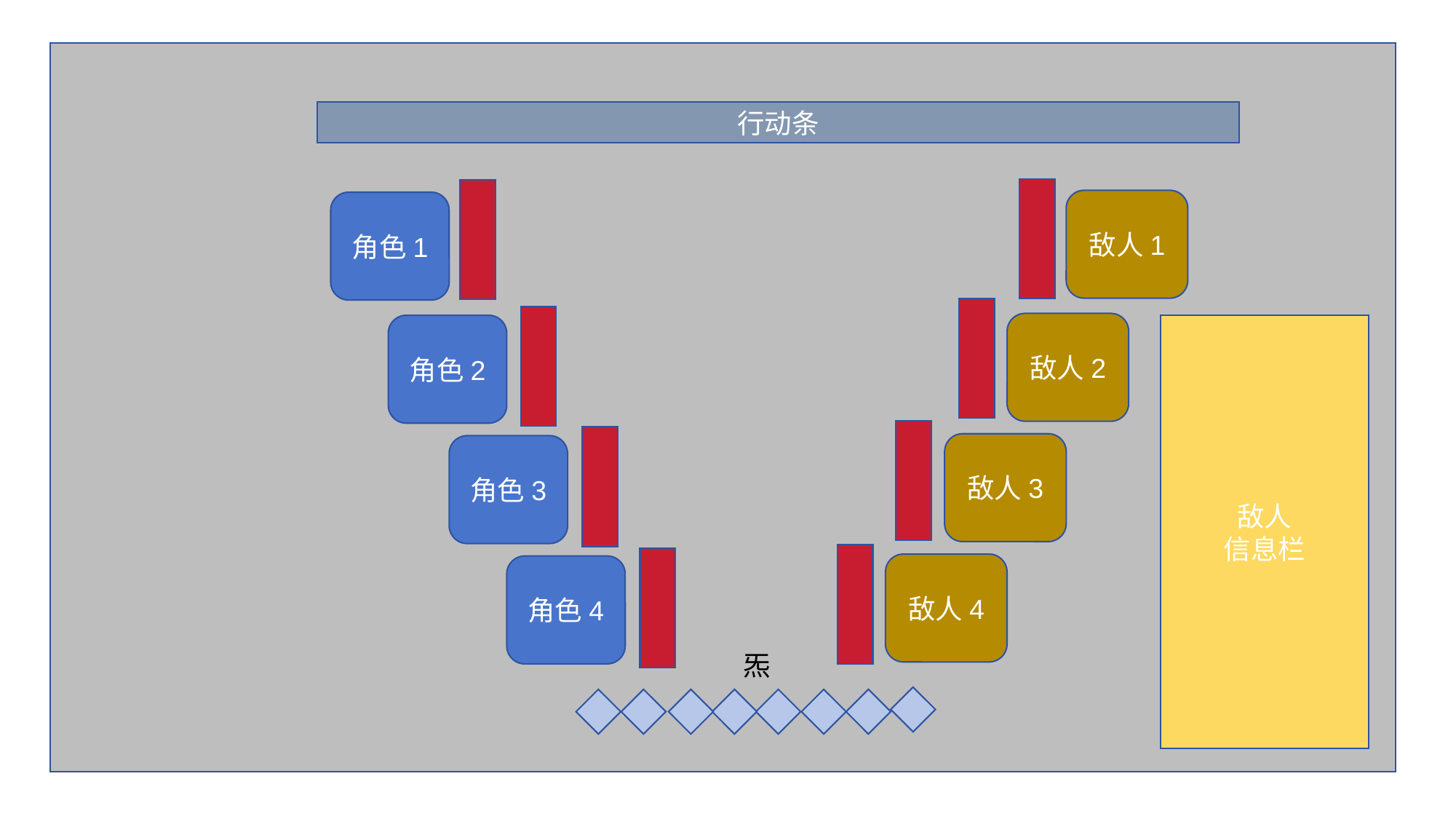

行动条

敌人1
角色1
角色2
角色3
角色4
敌人2
敌人3
敌人4
敌人
信息栏
炁